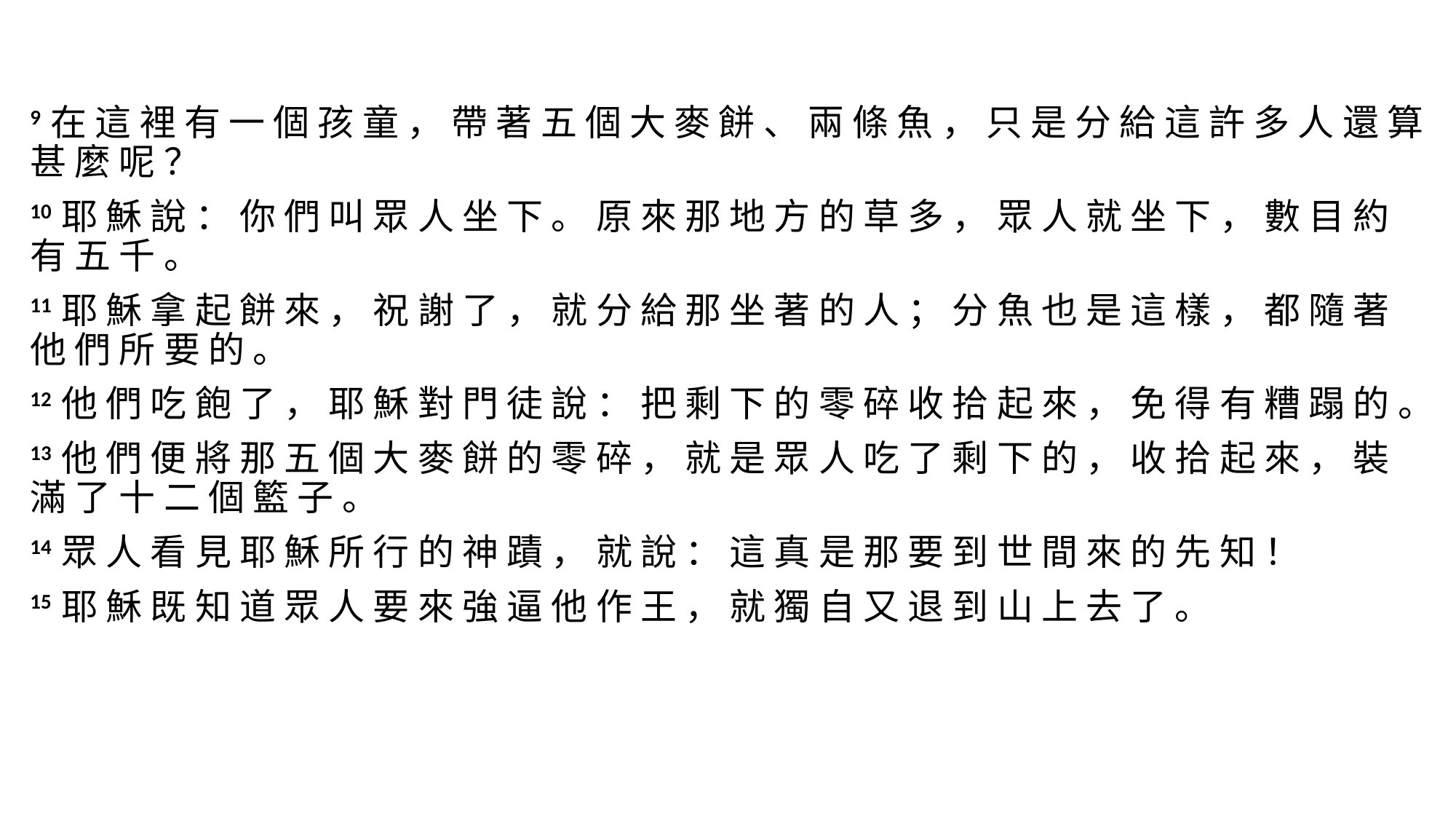

9 在 這 裡 有 一 個 孩 童 ， 帶 著 五 個 大 麥 餅 、 兩 條 魚 ， 只 是 分 給 這 許 多 人 還 算 甚 麼 呢 ？
10 耶 穌 說 ： 你 們 叫 眾 人 坐 下 。 原 來 那 地 方 的 草 多 ， 眾 人 就 坐 下 ， 數 目 約 有 五 千 。
11 耶 穌 拿 起 餅 來 ， 祝 謝 了 ， 就 分 給 那 坐 著 的 人 ； 分 魚 也 是 這 樣 ， 都 隨 著 他 們 所 要 的 。
12 他 們 吃 飽 了 ， 耶 穌 對 門 徒 說 ： 把 剩 下 的 零 碎 收 拾 起 來 ， 免 得 有 糟 蹋 的 。
13 他 們 便 將 那 五 個 大 麥 餅 的 零 碎 ， 就 是 眾 人 吃 了 剩 下 的 ， 收 拾 起 來 ， 裝 滿 了 十 二 個 籃 子 。
14 眾 人 看 見 耶 穌 所 行 的 神 蹟 ， 就 說 ： 這 真 是 那 要 到 世 間 來 的 先 知 ！
15 耶 穌 既 知 道 眾 人 要 來 強 逼 他 作 王 ， 就 獨 自 又 退 到 山 上 去 了 。